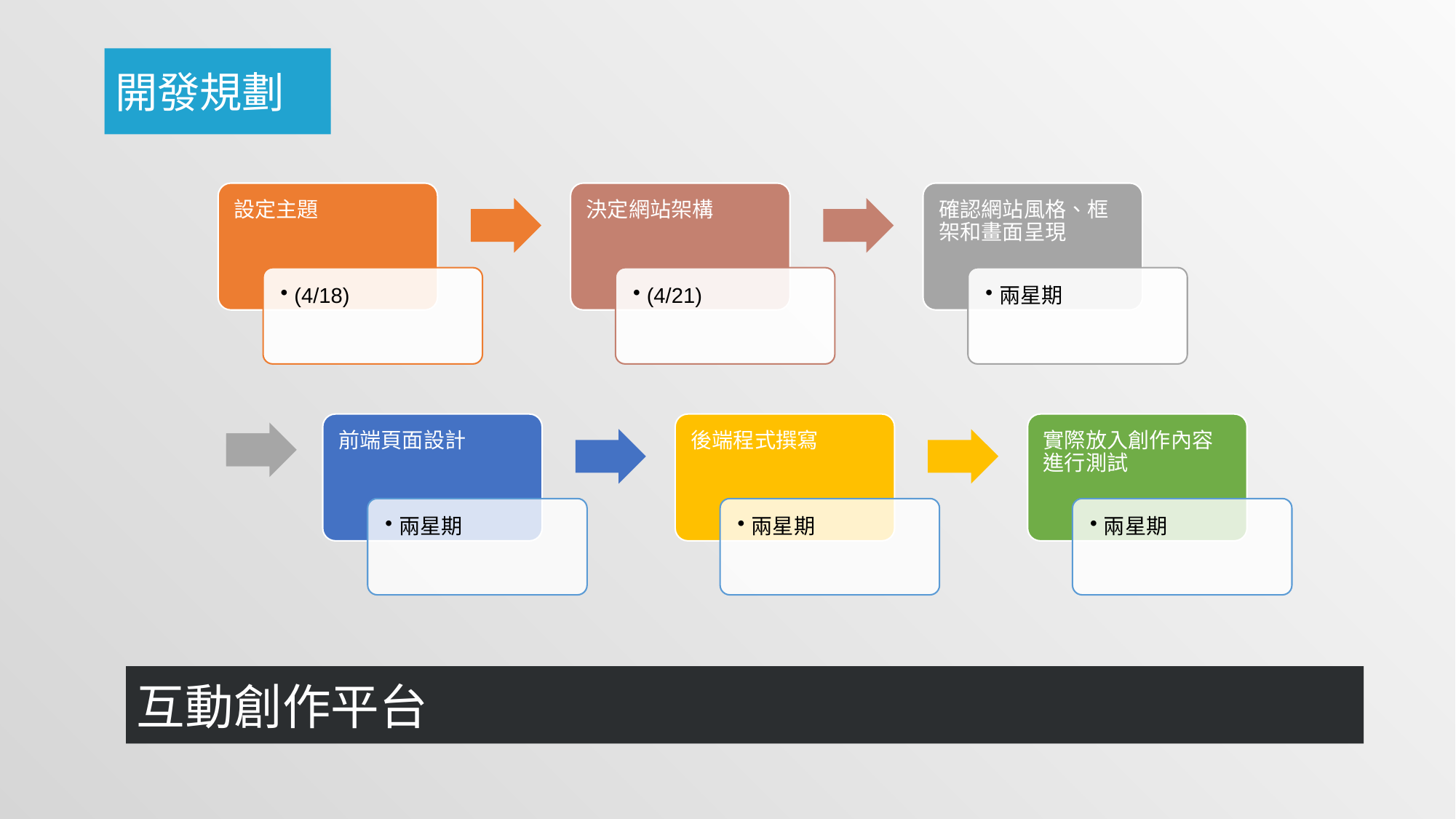

開發規劃
設定主題
(4/18)

決定網站架構
(4/21)

確認網站風格、框架和畫面呈現
兩星期
前端頁面設計
兩星期

後端程式撰寫
兩星期

實際放入創作內容進行測試
兩星期

互動創作平台